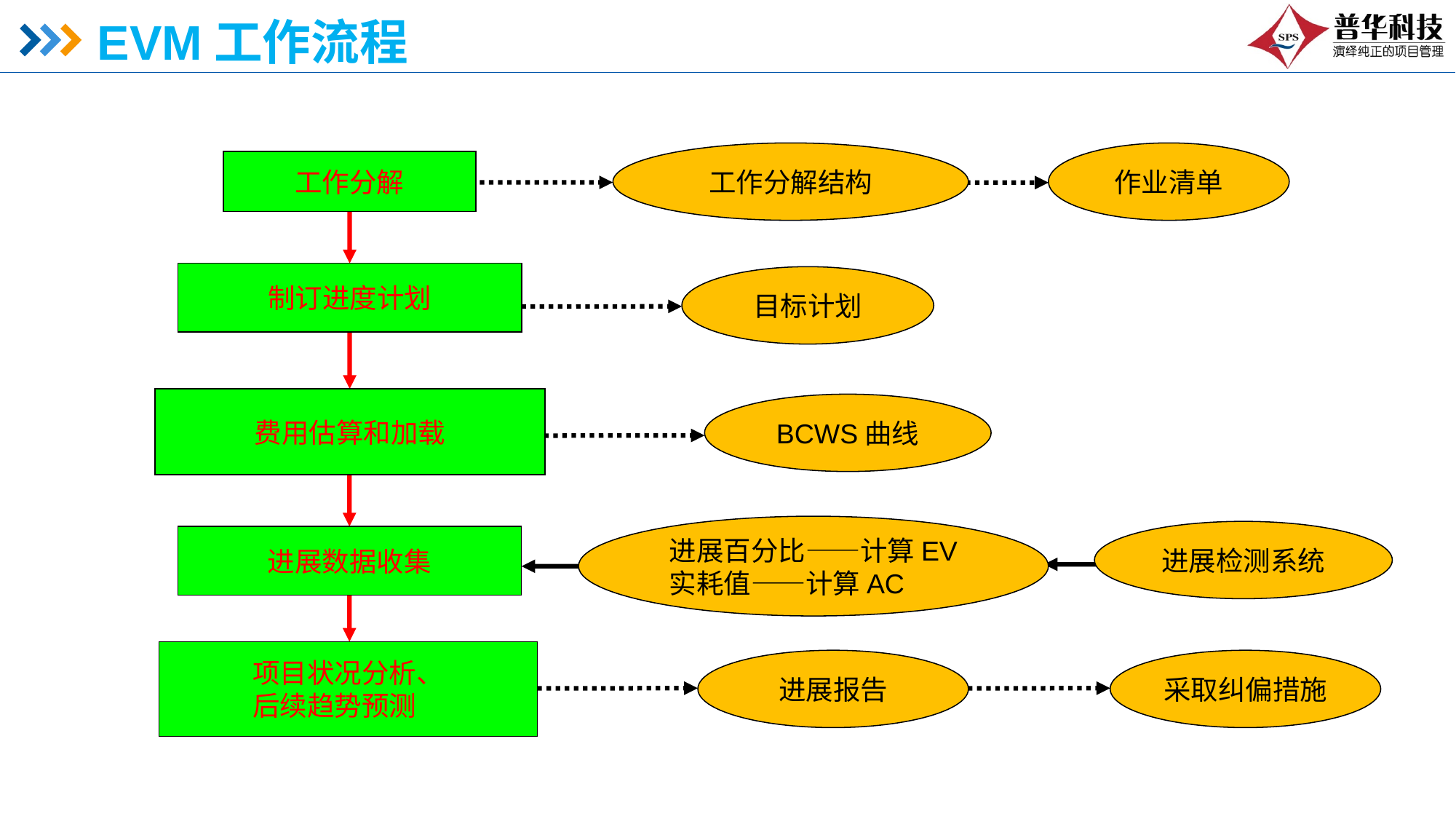

# EVM工作流程
工作分解结构
作业清单
工作分解

制订进度计划
目标计划

费用估算和加载
BCWS曲线

进展百分比——计算EV
实耗值——计算AC
进展检测系统
进展数据收集

项目状况分析、
后续趋势预测
进展报告
采取纠偏措施